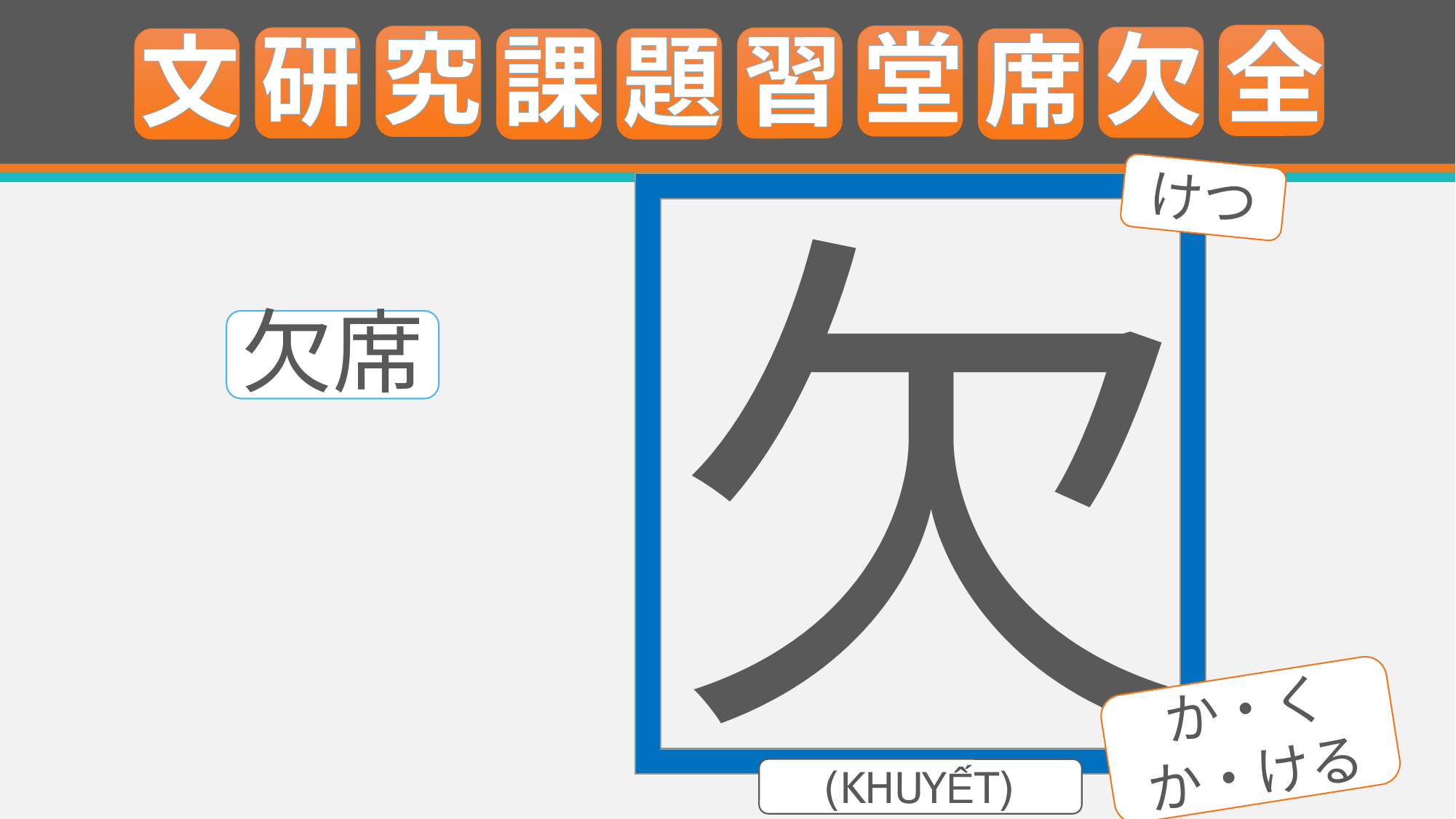

全
堂
究
欠
研
習
文
課
題
席
けつ
欠
欠席
か・く
か・ける
(KHUYẾT)